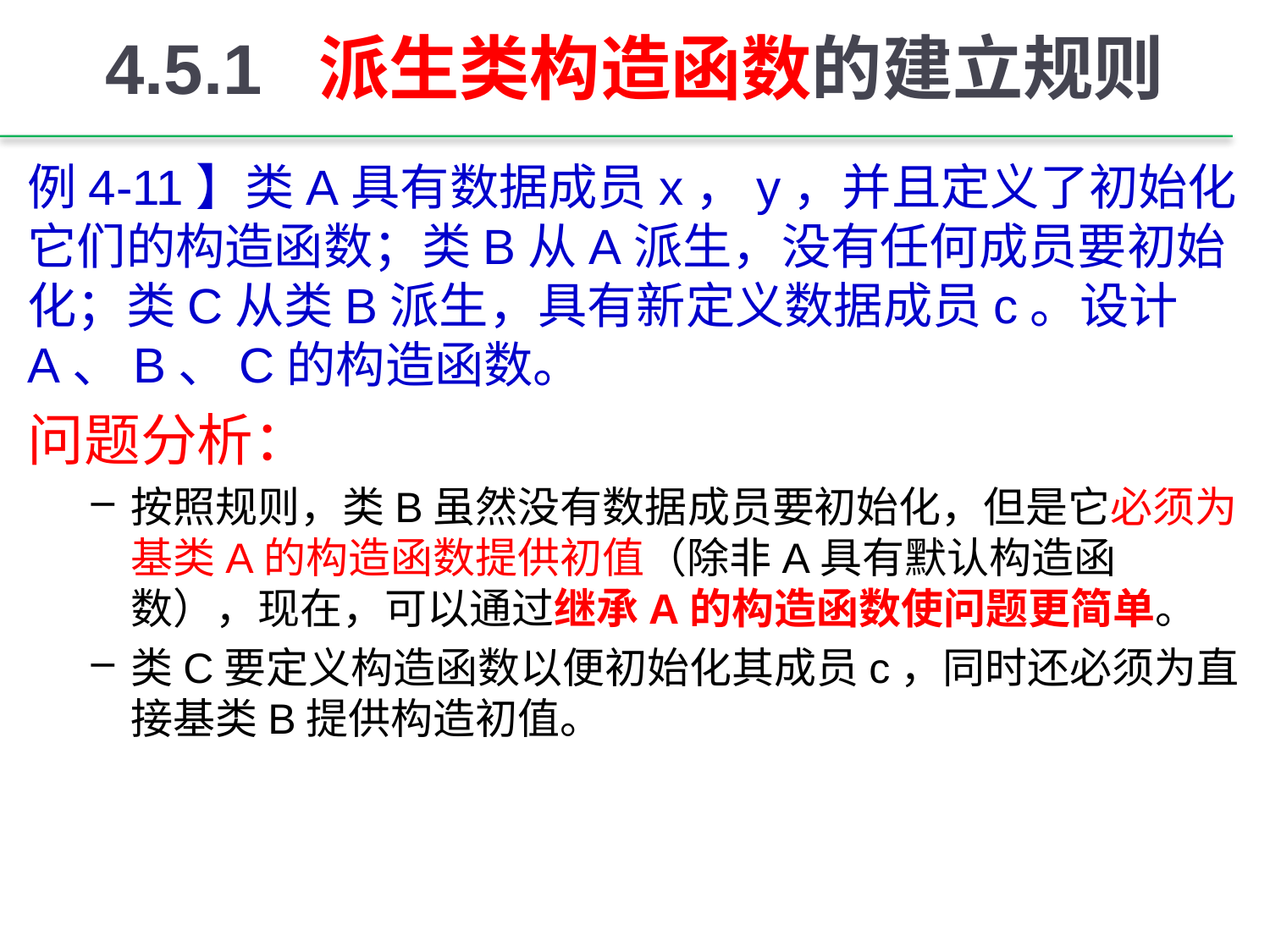

# 4.5.1  派生类构造函数的建立规则
例4-11】类A具有数据成员x，y，并且定义了初始化它们的构造函数；类B从A派生，没有任何成员要初始化；类C从类B派生，具有新定义数据成员c。设计A、B、C的构造函数。
问题分析：
按照规则，类B虽然没有数据成员要初始化，但是它必须为基类A的构造函数提供初值（除非A具有默认构造函数），现在，可以通过继承A的构造函数使问题更简单。
类C要定义构造函数以便初始化其成员c，同时还必须为直接基类B提供构造初值。